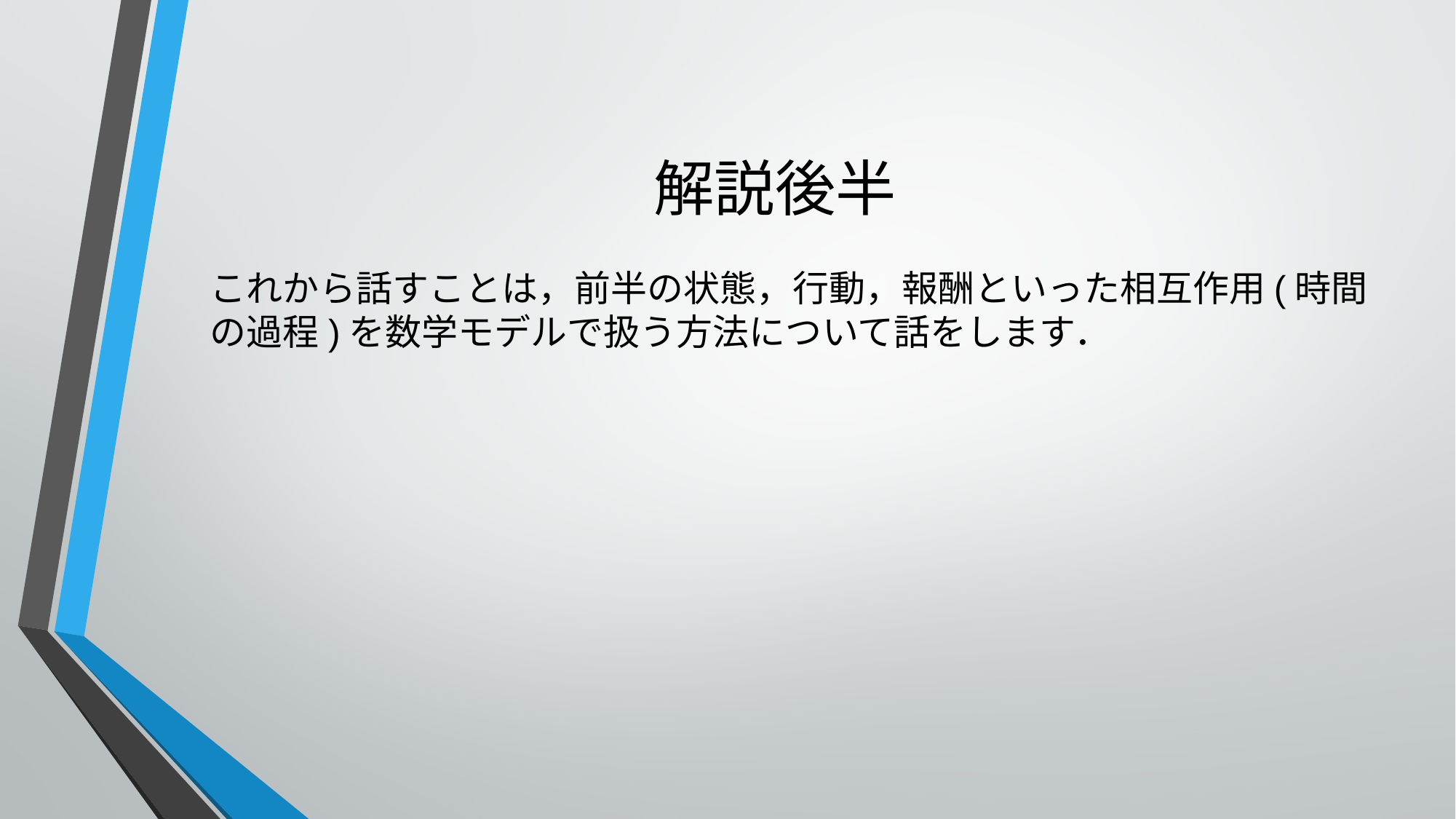

# 解説後半
これから話すことは，前半の状態，行動，報酬といった相互作用(時間の過程)を数学モデルで扱う方法について話をします．